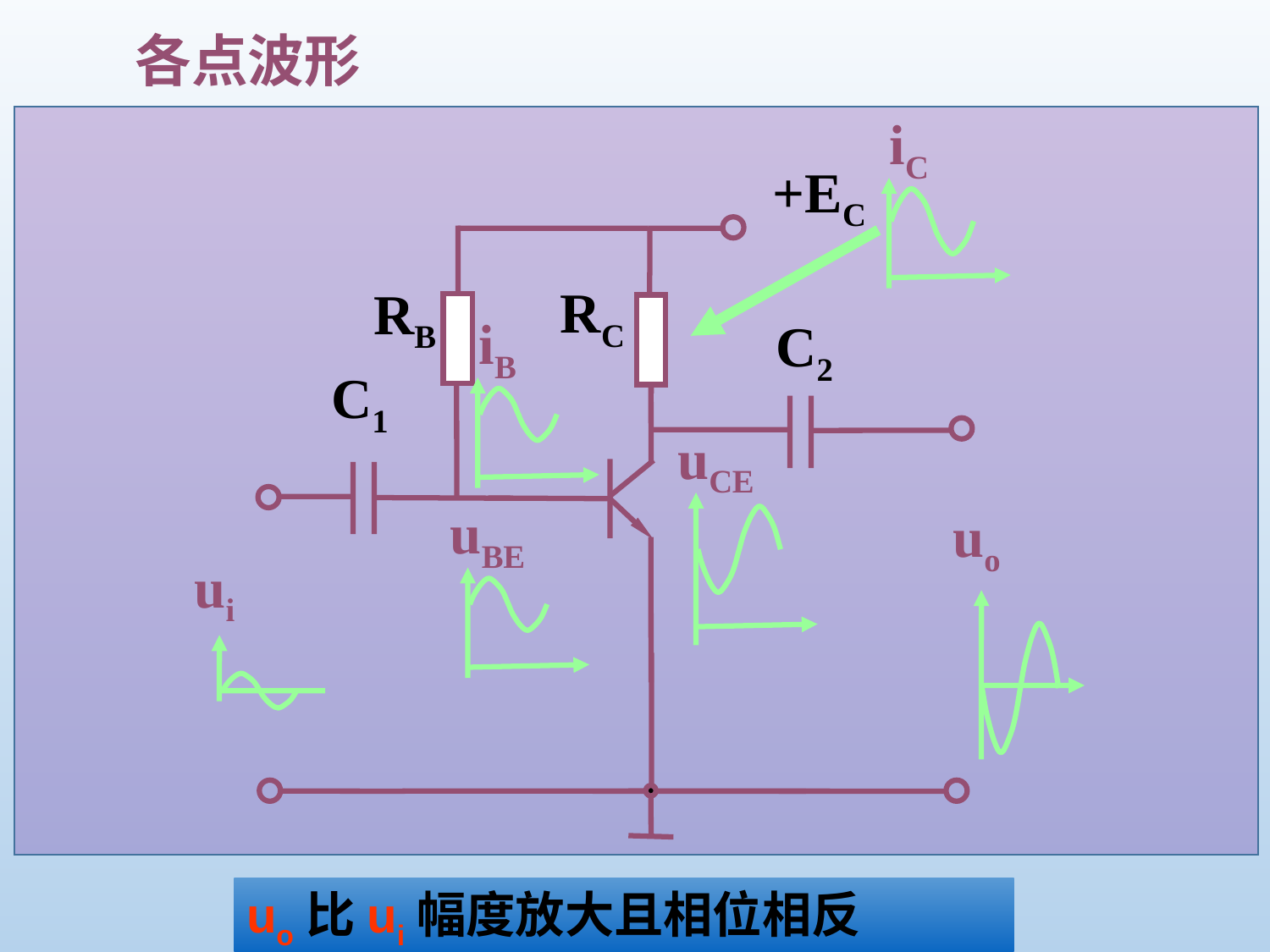

各点波形

iC

+EC

RC

C2

C1

RB
iB

uCE

uBE

uo

ui

uo比ui幅度放大且相位相反